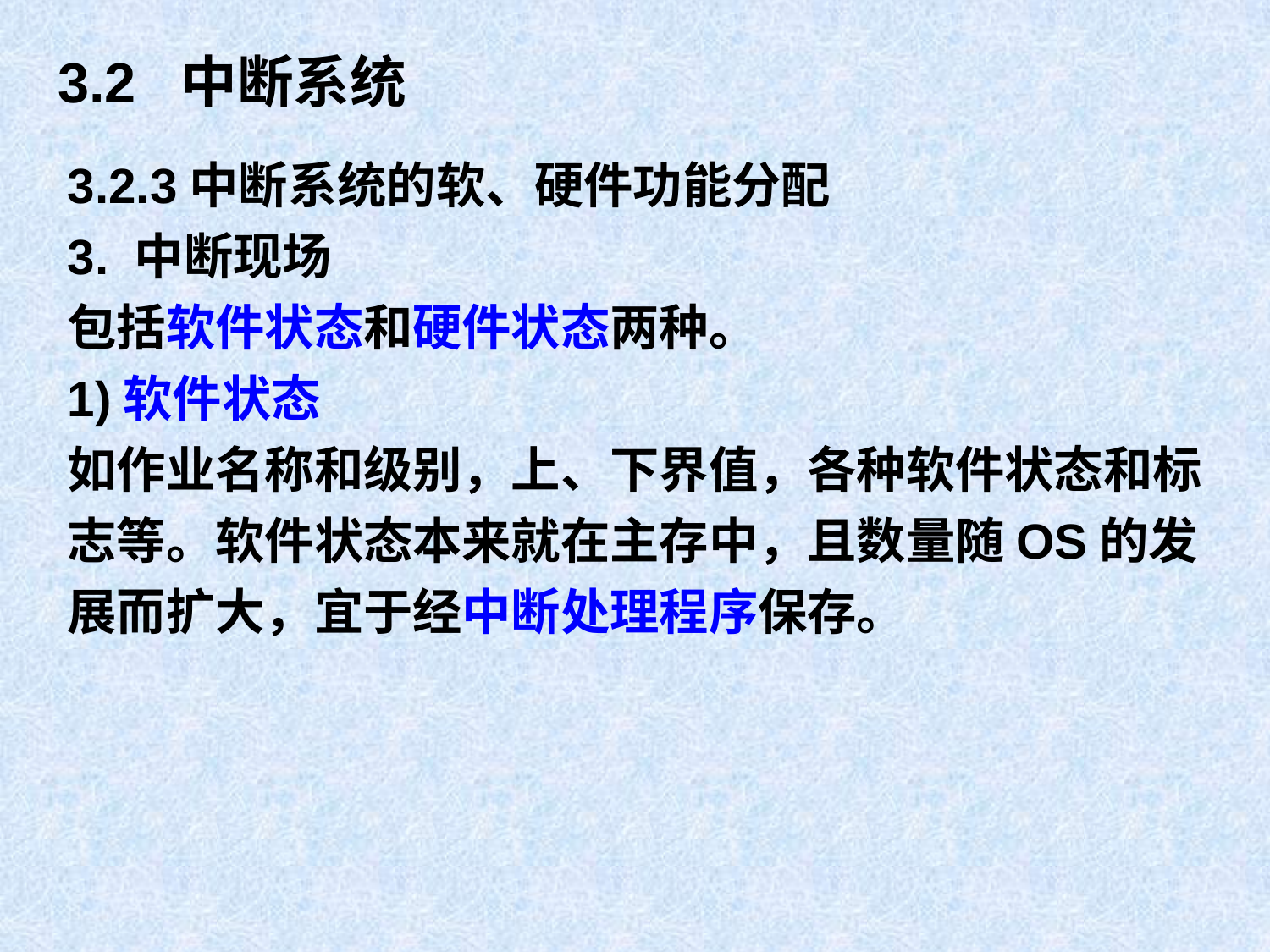

# 3.2  中断系统
3.2.3中断系统的软、硬件功能分配
3. 中断现场
包括软件状态和硬件状态两种。
1)软件状态
如作业名称和级别，上、下界值，各种软件状态和标志等。软件状态本来就在主存中，且数量随OS的发展而扩大，宜于经中断处理程序保存。